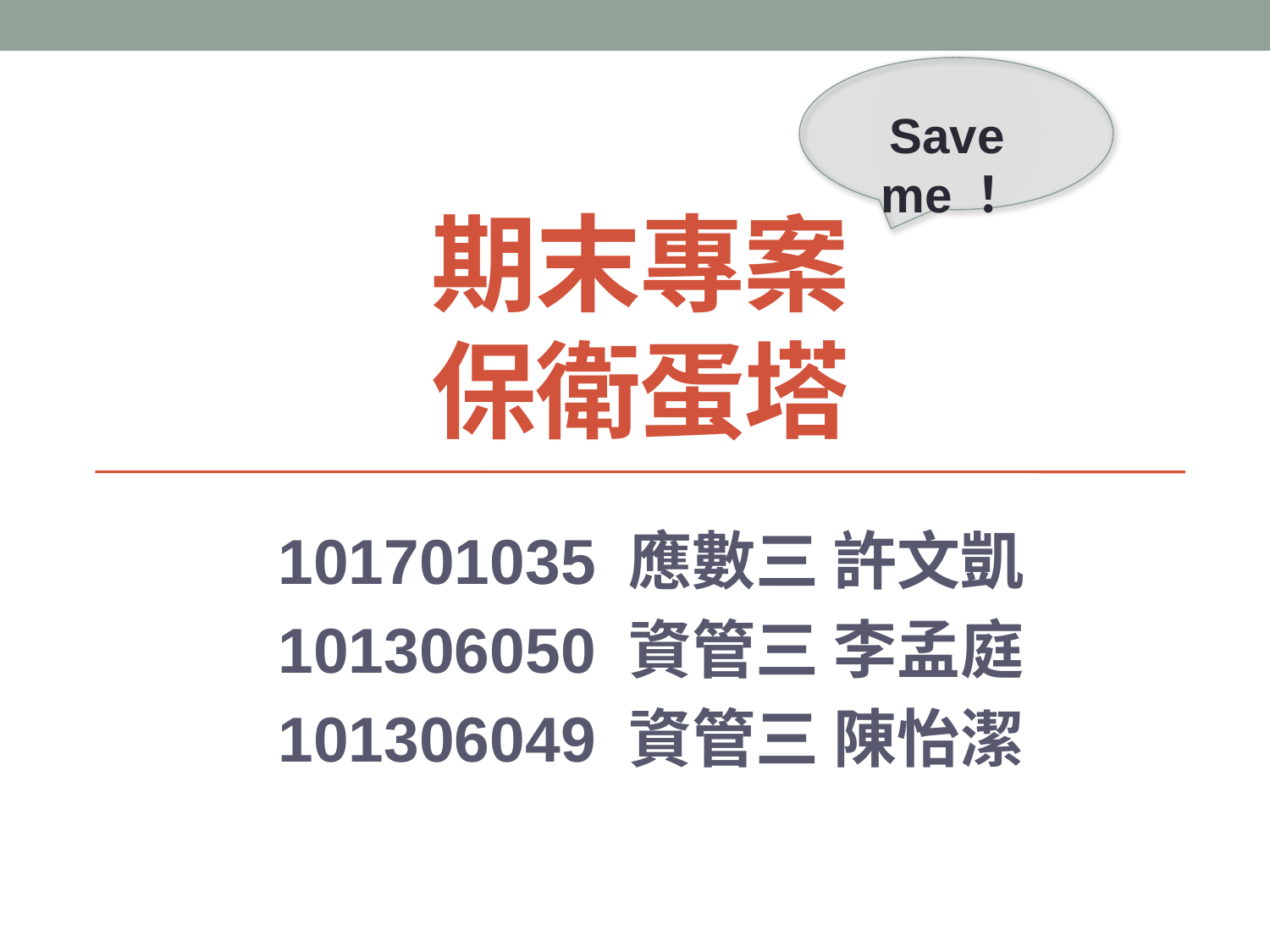

Save me！
# 期末專案 保衛蛋塔
101701035 應數三 許文凱
101306050 資管三 李孟庭
101306049 資管三 陳怡潔